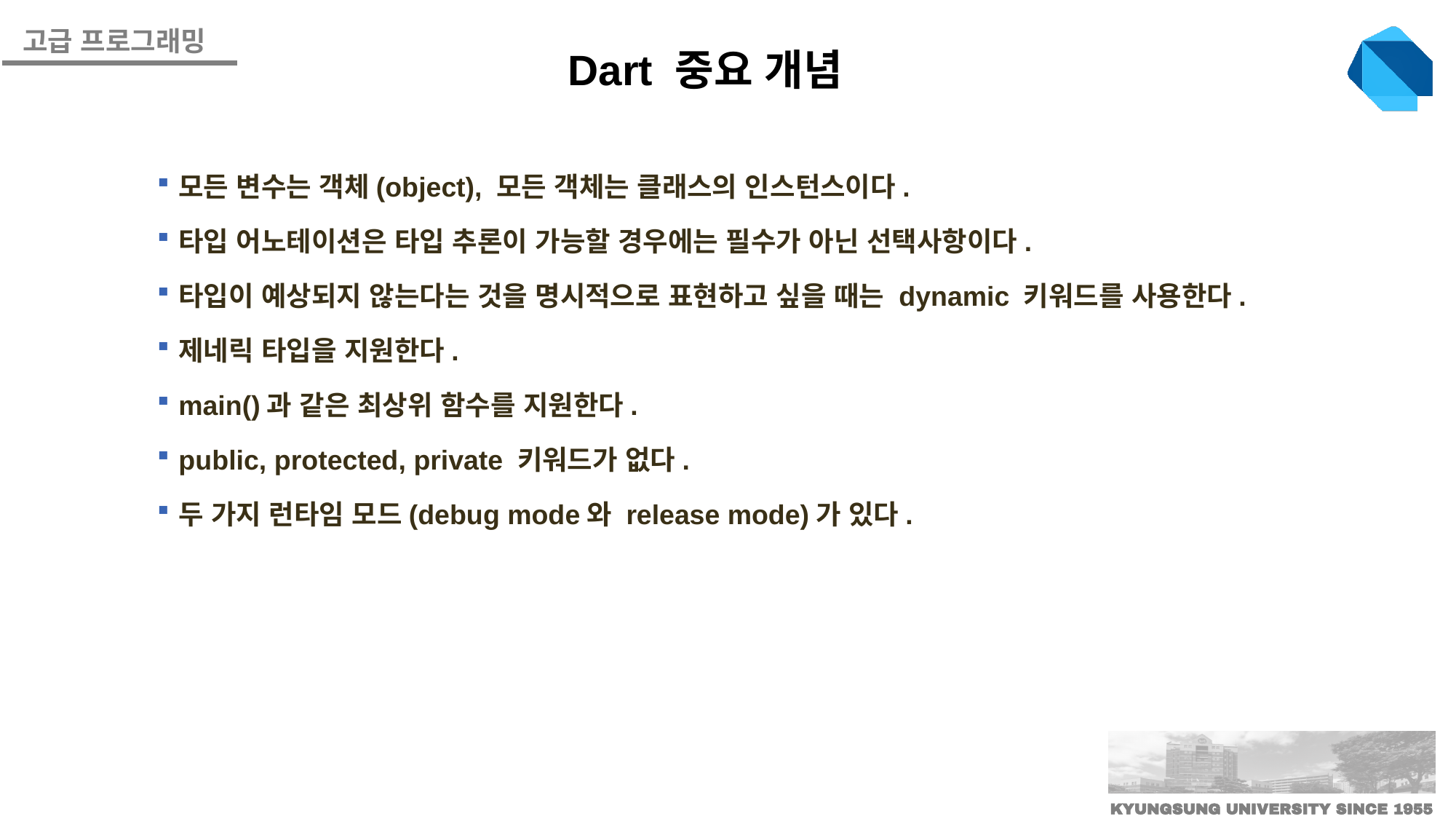

Dart 중요 개념
모든 변수는 객체(object), 모든 객체는 클래스의 인스턴스이다.
타입 어노테이션은 타입 추론이 가능할 경우에는 필수가 아닌 선택사항이다.
타입이 예상되지 않는다는 것을 명시적으로 표현하고 싶을 때는 dynamic 키워드를 사용한다.
제네릭 타입을 지원한다.
main()과 같은 최상위 함수를 지원한다.
public, protected, private 키워드가 없다.
두 가지 런타임 모드(debug mode와 release mode)가 있다.